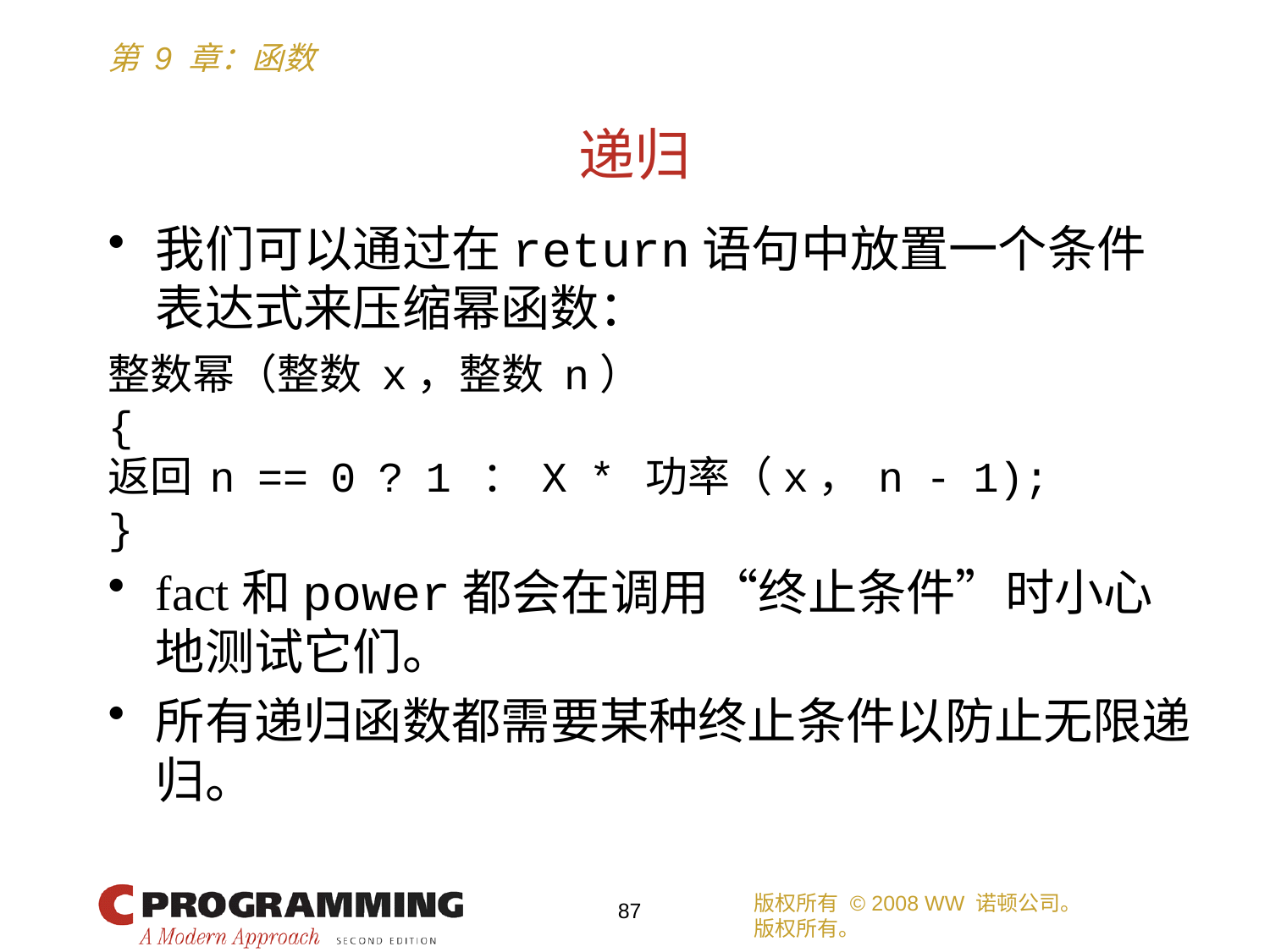

# 递归
我们可以通过在return语句中放置一个条件表达式来压缩幂函数：
整数幂（整数 x，整数 n）
{
返回 n == 0 ? 1 ： X * 功率（x， n - 1);
}
fact和power都会在调用“终止条件”时小心地测试它们。
所有递归函数都需要某种终止条件以防止无限递归。
版权所有 © 2008 WW 诺顿公司。
版权所有。
87